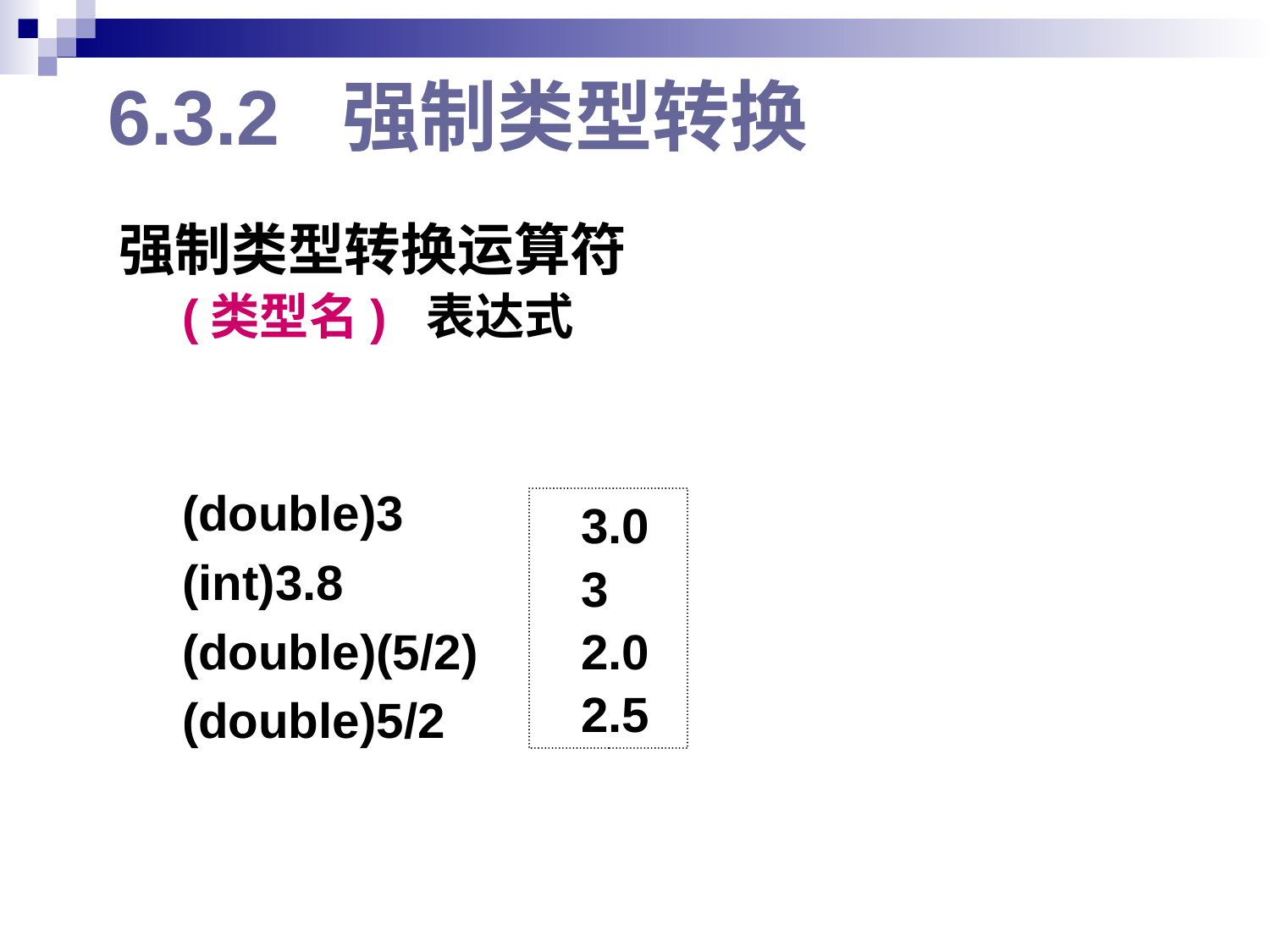

# 6.3.2  强制类型转换
强制类型转换运算符
(类型名)  表达式

(double)3
(int)3.8
(double)(5/2)
(double)5/2
3.0
3
2.0
2.5